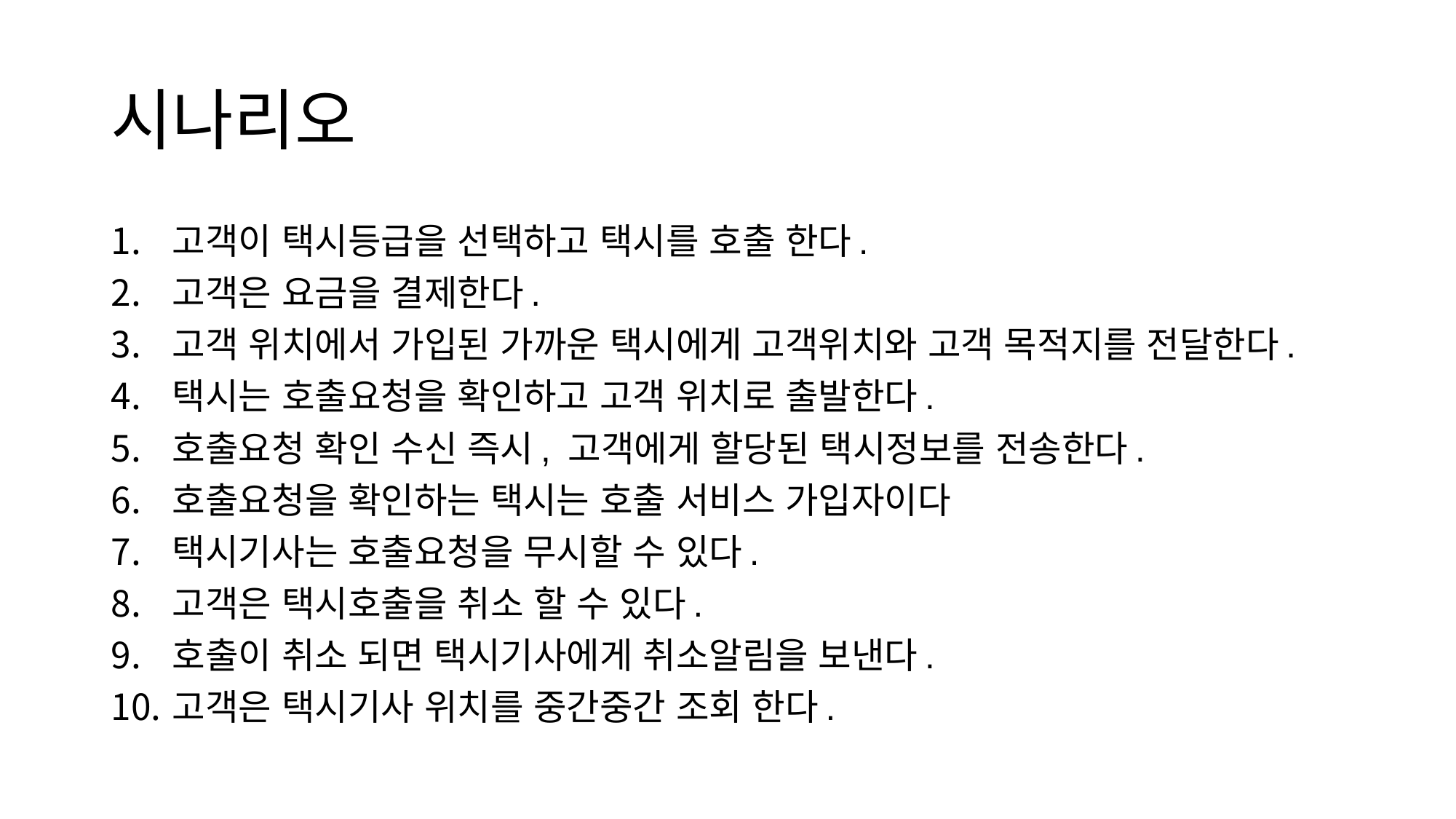

# 시나리오
고객이 택시등급을 선택하고 택시를 호출 한다.
고객은 요금을 결제한다.
고객 위치에서 가입된 가까운 택시에게 고객위치와 고객 목적지를 전달한다.
택시는 호출요청을 확인하고 고객 위치로 출발한다.
호출요청 확인 수신 즉시, 고객에게 할당된 택시정보를 전송한다.
호출요청을 확인하는 택시는 호출 서비스 가입자이다
택시기사는 호출요청을 무시할 수 있다.
고객은 택시호출을 취소 할 수 있다.
호출이 취소 되면 택시기사에게 취소알림을 보낸다.
고객은 택시기사 위치를 중간중간 조회 한다.